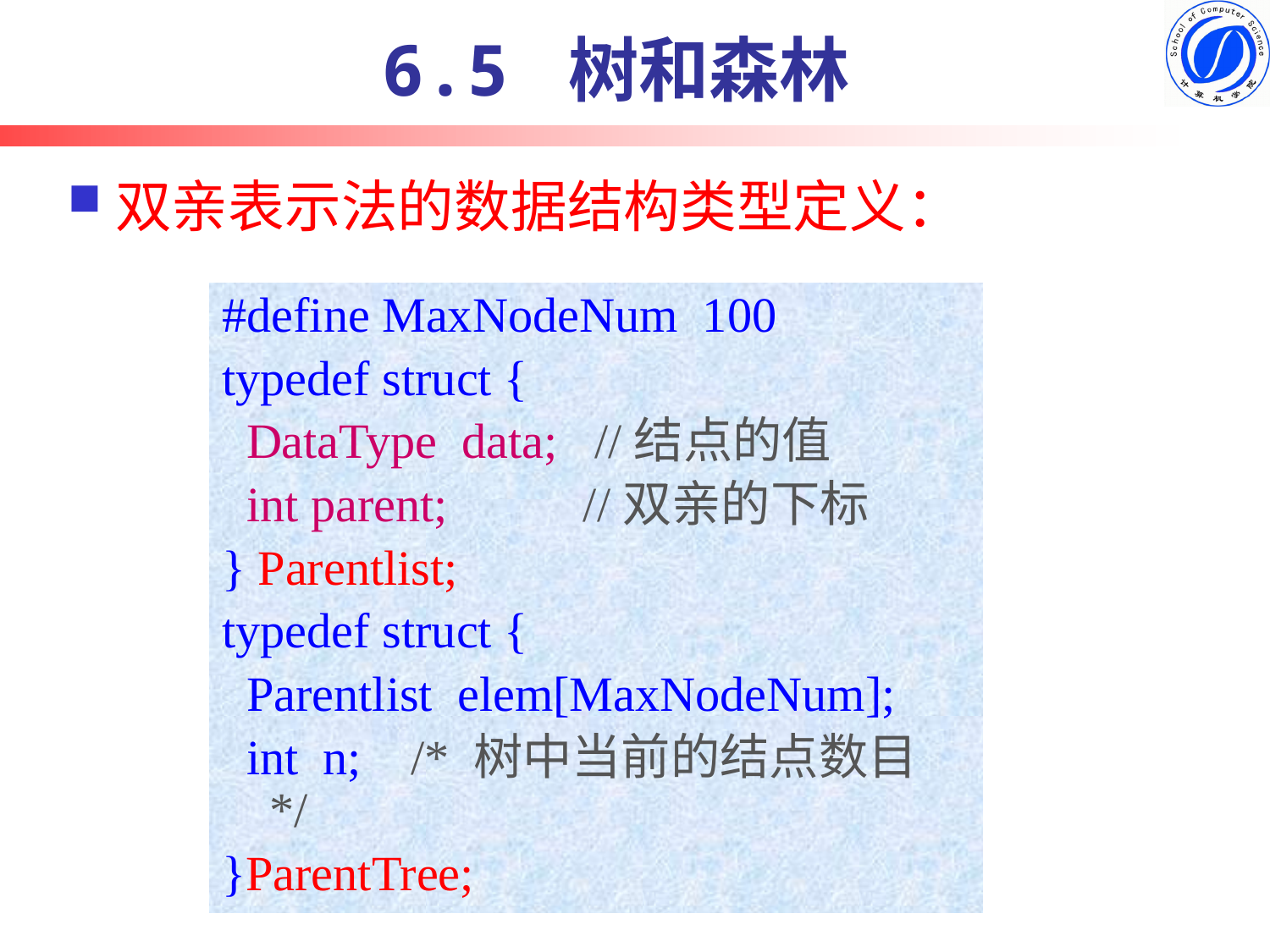

6.5 树和森林
# 双亲表示法的数据结构类型定义：
#define MaxNodeNum  100
typedef struct {
  DataType  data;   //结点的值
  int parent;           //双亲的下标
} Parentlist;
typedef struct {
  Parentlist  elem[MaxNodeNum];
  int  n;    /* 树中当前的结点数目 */
}ParentTree;